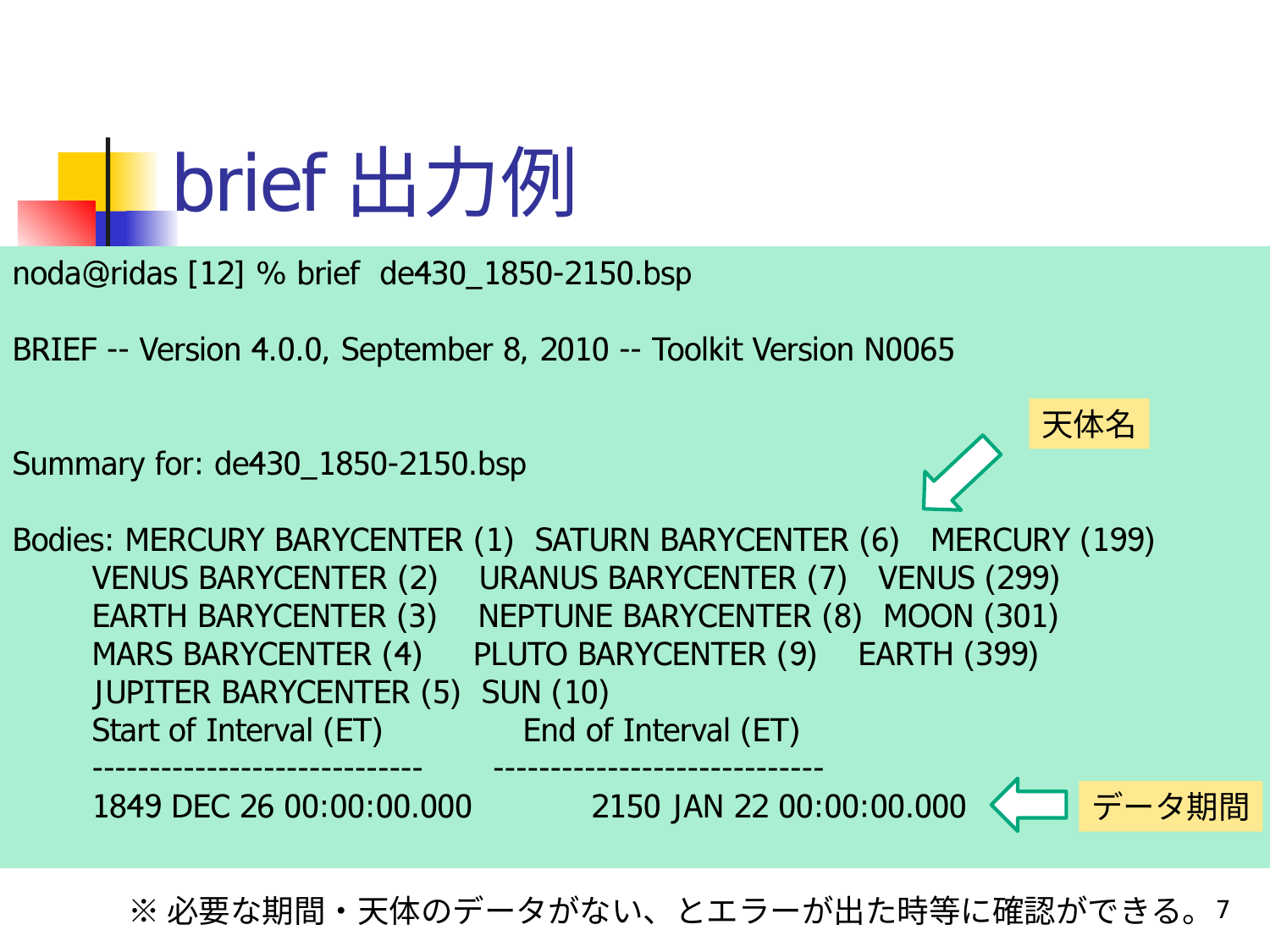

# brief出力例
noda@ridas [12] % brief  de430_1850-2150.bsp

BRIEF -- Version 4.0.0, September 8, 2010 -- Toolkit Version N0065

Summary for: de430_1850-2150.bsp

Bodies: MERCURY BARYCENTER (1)  SATURN BARYCENTER (6)   MERCURY (199)
        VENUS BARYCENTER (2)    URANUS BARYCENTER (7)   VENUS (299)
        EARTH BARYCENTER (3)    NEPTUNE BARYCENTER (8)  MOON (301)
        MARS BARYCENTER (4)     PLUTO BARYCENTER (9)    EARTH (399)
        JUPITER BARYCENTER (5)  SUN (10)
        Start of Interval (ET)              End of Interval (ET)
        -----------------------------       -----------------------------
        1849 DEC 26 00:00:00.000            2150 JAN 22 00:00:00.000

天体名

データ期間
7
※必要な期間・天体のデータがない、とエラーが出た時等に確認ができる。